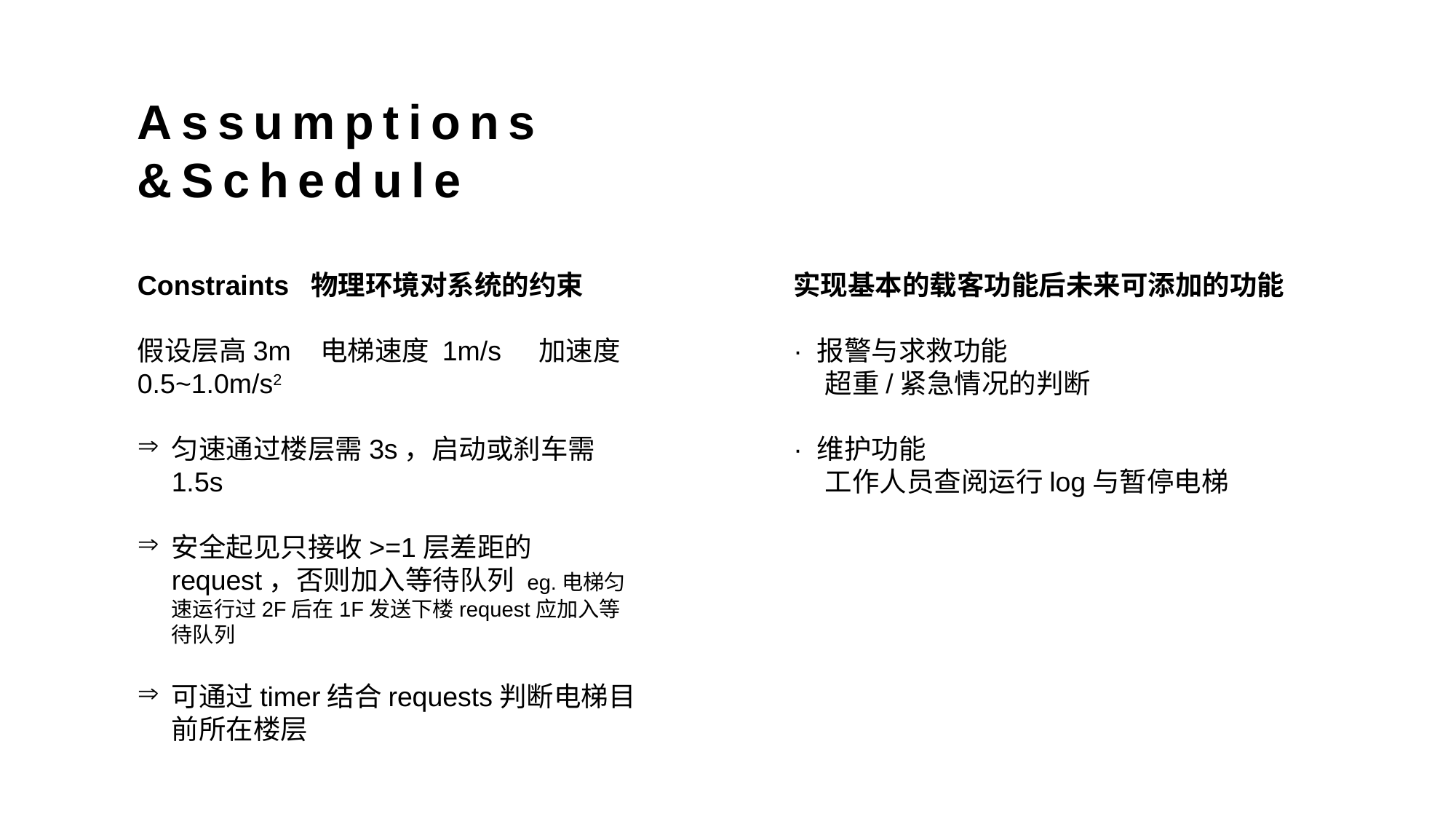

Assumptions
&Schedule
Constraints  物理环境对系统的约束

假设层高3m   电梯速度 1m/s    加速度0.5~1.0m/s2

匀速通过楼层需3s，启动或刹车需1.5s

安全起见只接收>=1层差距的request，否则加入等待队列 eg.电梯匀速运行过2F后在1F发送下楼request应加入等待队列

可通过timer结合requests判断电梯目前所在楼层

实现基本的载客功能后未来可添加的功能

· 报警与求救功能
    超重/紧急情况的判断

· 维护功能
    工作人员查阅运行log与暂停电梯